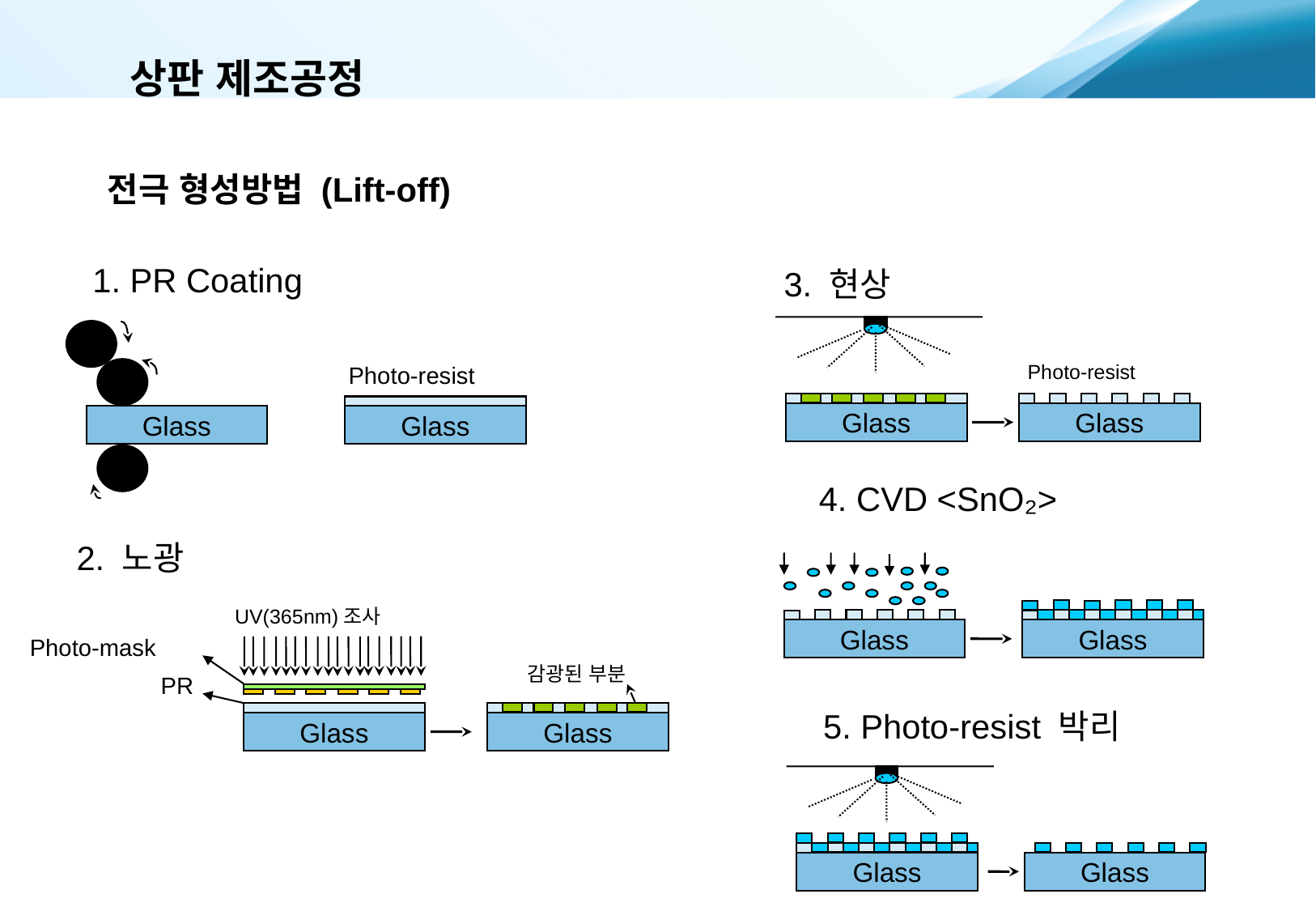

# 상판 제조공정
전극 형성방법 (Lift-off)
1. PR Coating

Photo-resist

Glass
Glass

3. 현상

Photo-resist

Glass

Glass

4. CVD <SnO₂>

Glass

Glass

2. 노광
UV(365nm)조사
Photo-mask

감광된 부분

PR

Glass
Glass

5. Photo-resist 박리

Glass

Glass